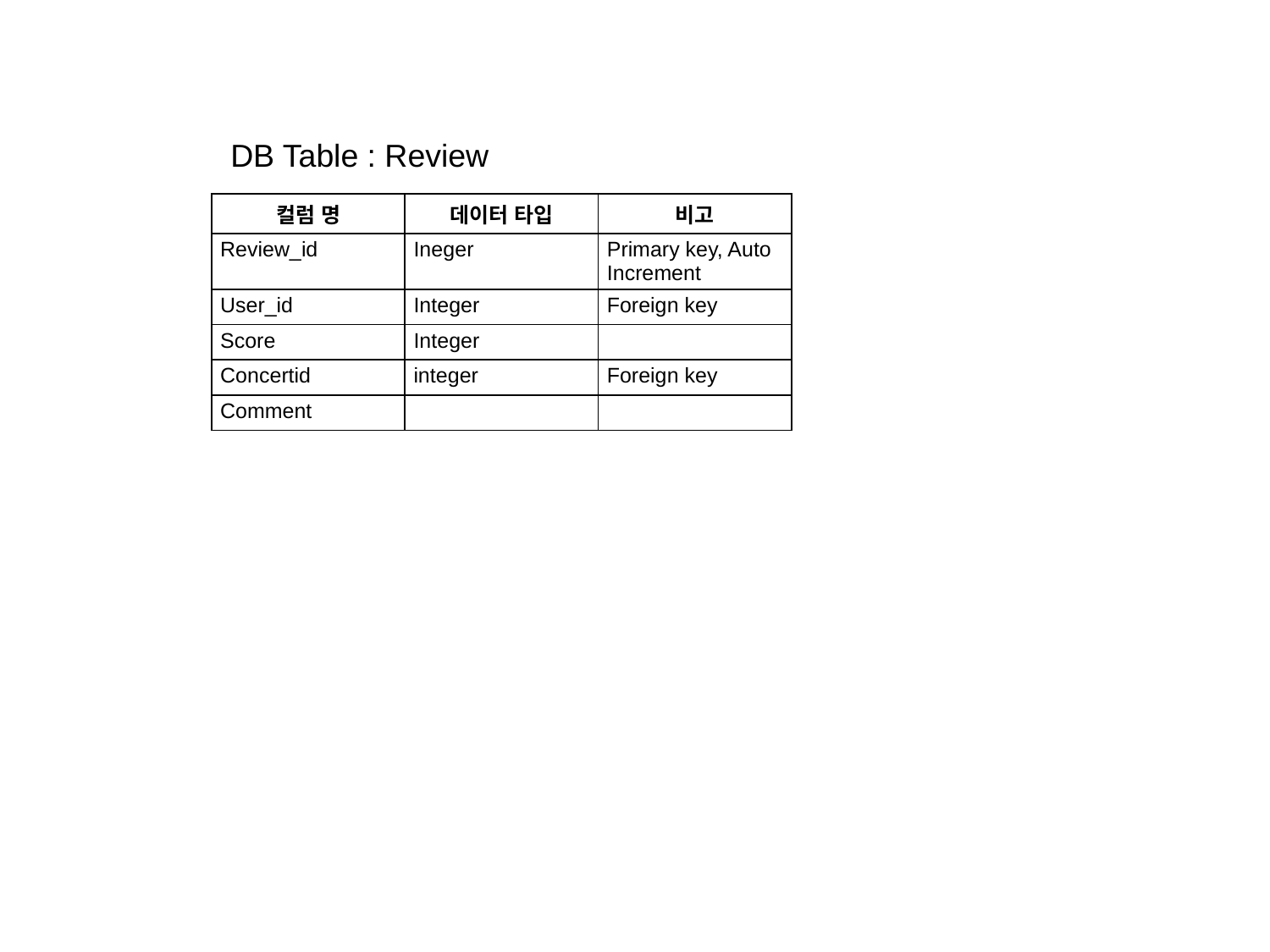

DB Table : Review
| 컬럼 명 | 데이터 타입 | 비고 |
| --- | --- | --- |
| Review\_id | Ineger | Primary key, Auto Increment |
| User\_id | Integer | Foreign key |
| Score | Integer |  |
| Concertid | integer | Foreign key |
| Comment |  |  |